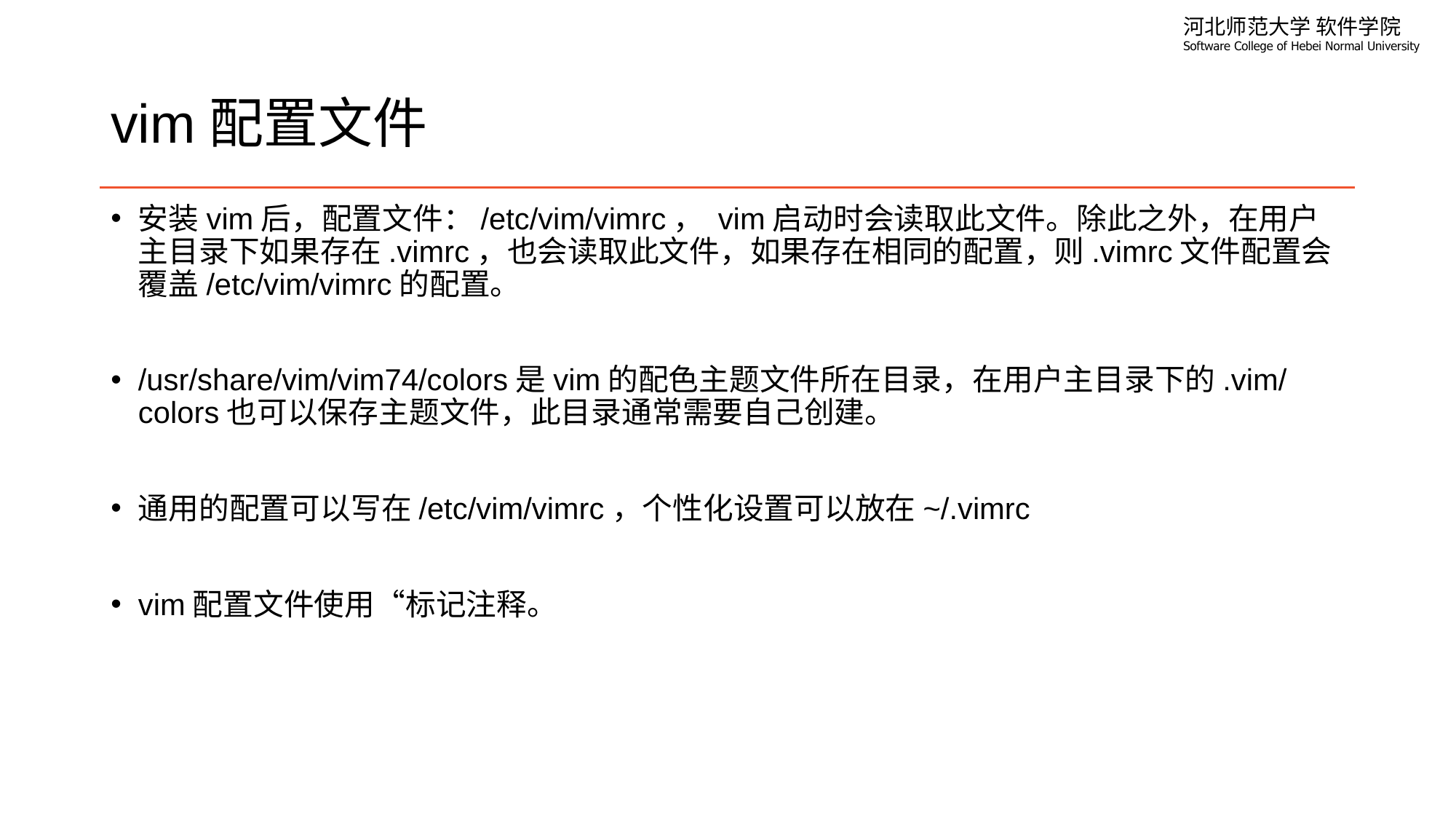

# vim配置文件
安装vim后，配置文件：/etc/vim/vimrc， vim启动时会读取此文件。除此之外，在用户主目录下如果存在.vimrc，也会读取此文件，如果存在相同的配置，则.vimrc文件配置会覆盖/etc/vim/vimrc的配置。

/usr/share/vim/vim74/colors是vim的配色主题文件所在目录，在用户主目录下的.vim/colors也可以保存主题文件，此目录通常需要自己创建。

通用的配置可以写在/etc/vim/vimrc，个性化设置可以放在~/.vimrc

vim配置文件使用“标记注释。